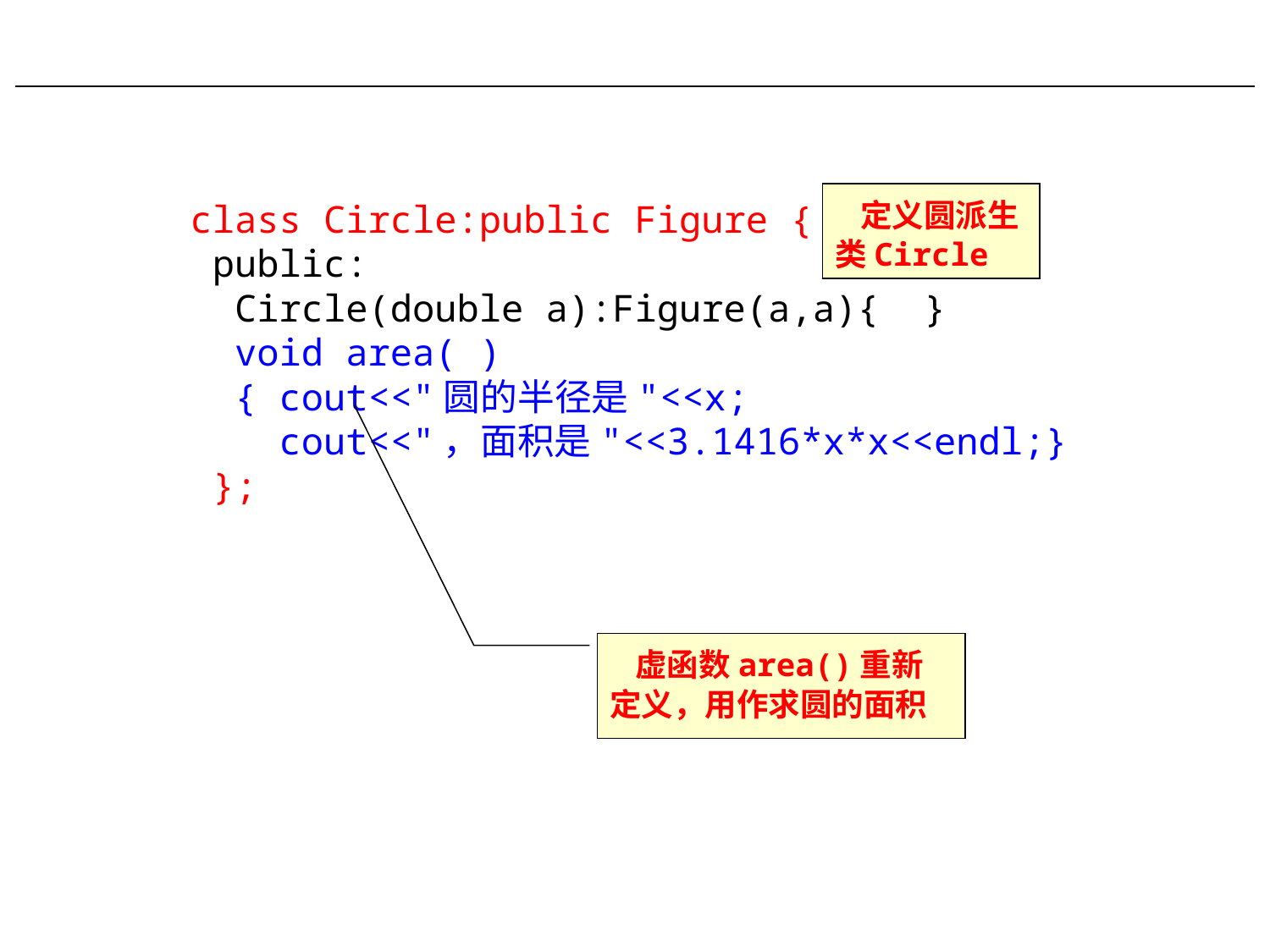

class Circle:public Figure {
 public:
  Circle(double a):Figure(a,a){  }
  void area( )
  { cout<<"圆的半径是"<<x;
    cout<<"，面积是"<<3.1416*x*x<<endl;}
 };
#
  定义圆派生类Circle
  虚函数area()重新定义，用作求圆的面积
300